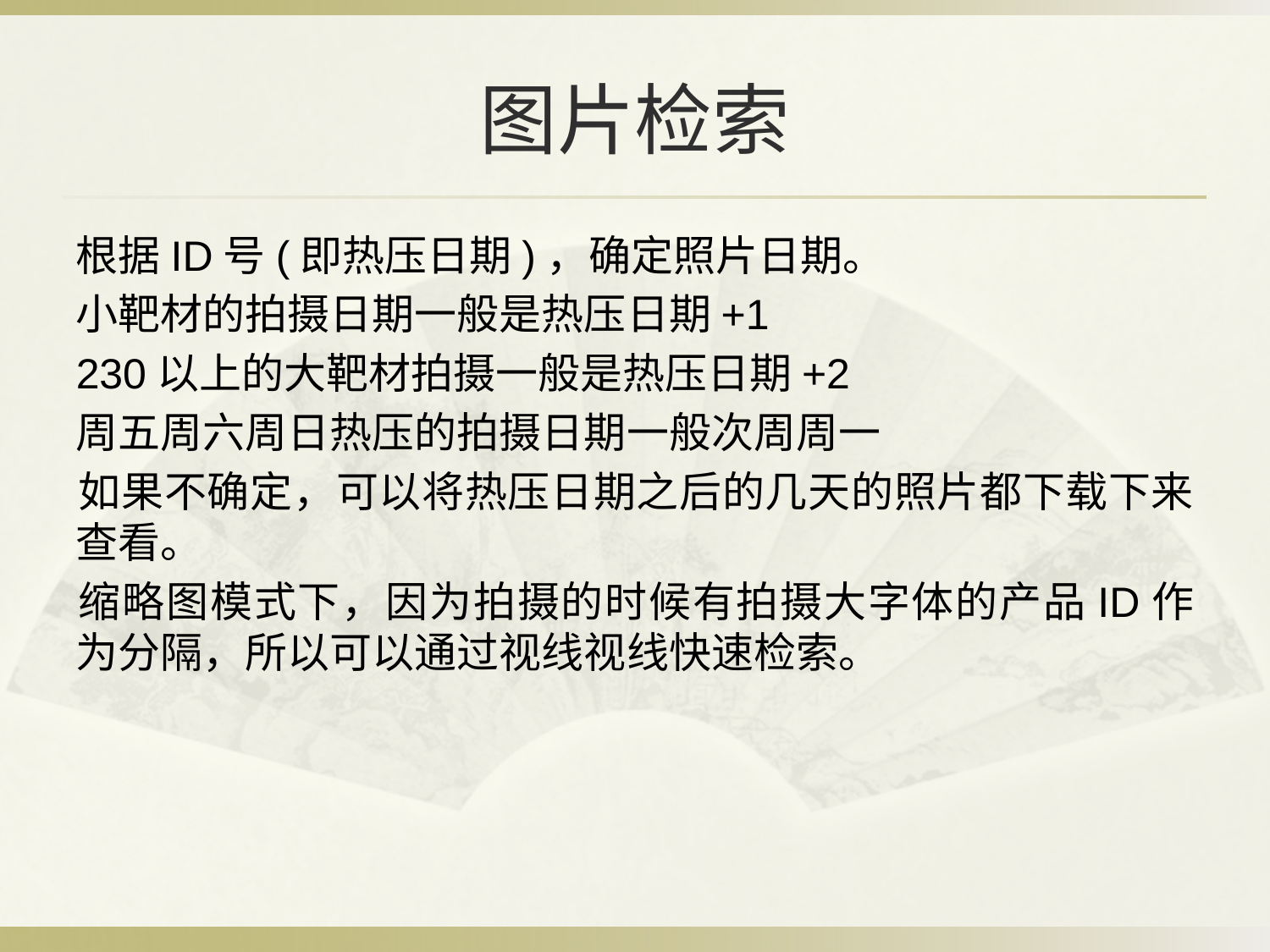

# 图片检索
根据ID号(即热压日期)，确定照片日期。
小靶材的拍摄日期一般是热压日期+1
230以上的大靶材拍摄一般是热压日期+2
周五周六周日热压的拍摄日期一般次周周一
如果不确定，可以将热压日期之后的几天的照片都下载下来查看。
缩略图模式下，因为拍摄的时候有拍摄大字体的产品ID作为分隔，所以可以通过视线视线快速检索。